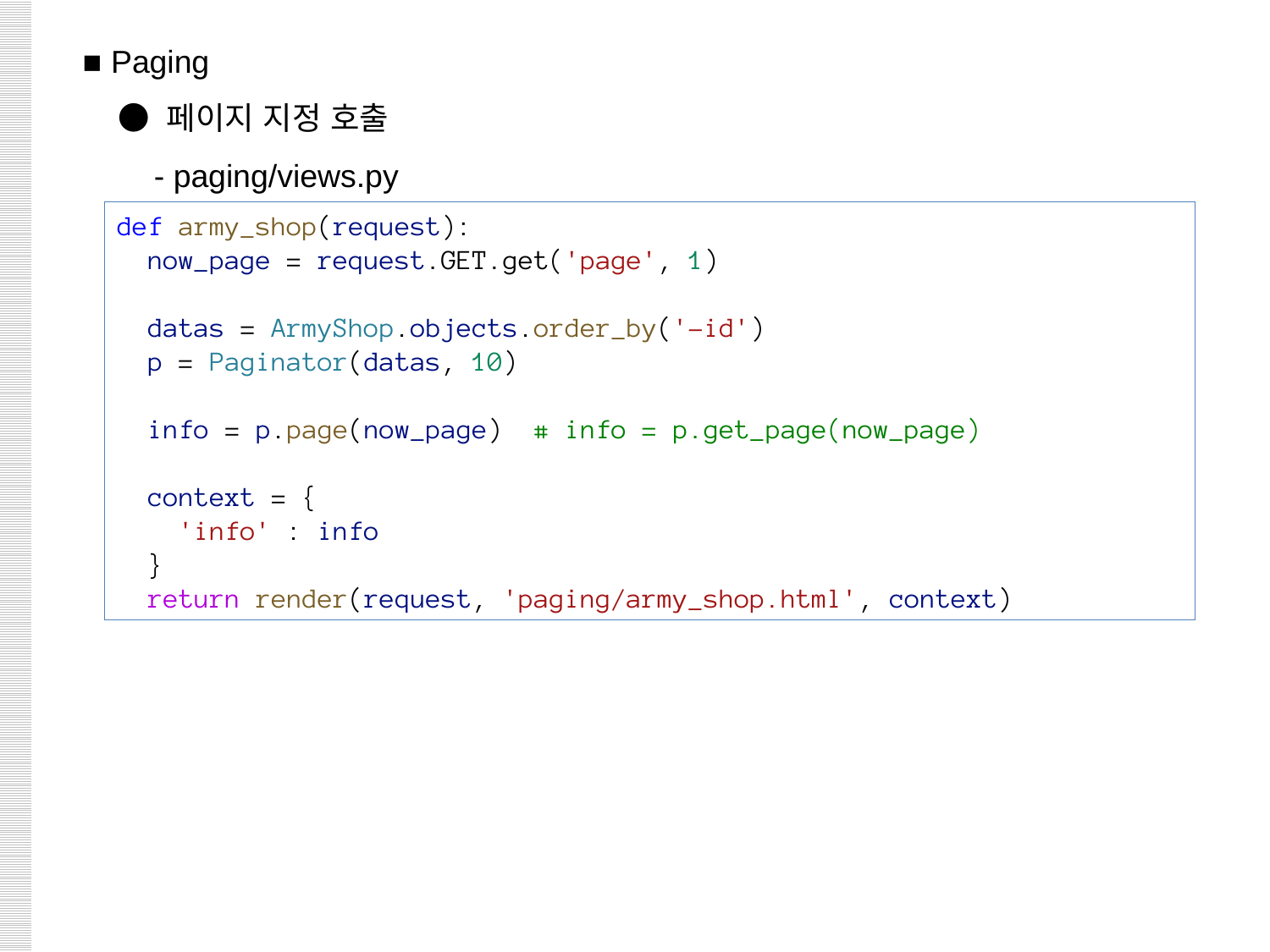

■ Paging
    ● 페이지 지정 호출
        - paging/views.py
def army_shop(request):
  now_page = request.GET.get('page', 1)
  datas = ArmyShop.objects.order_by('-id')
  p = Paginator(datas, 10)

  info = p.page(now_page)  # info = p.get_page(now_page)
  context = {
    'info' : info
  }
  return render(request, 'paging/army_shop.html', context)